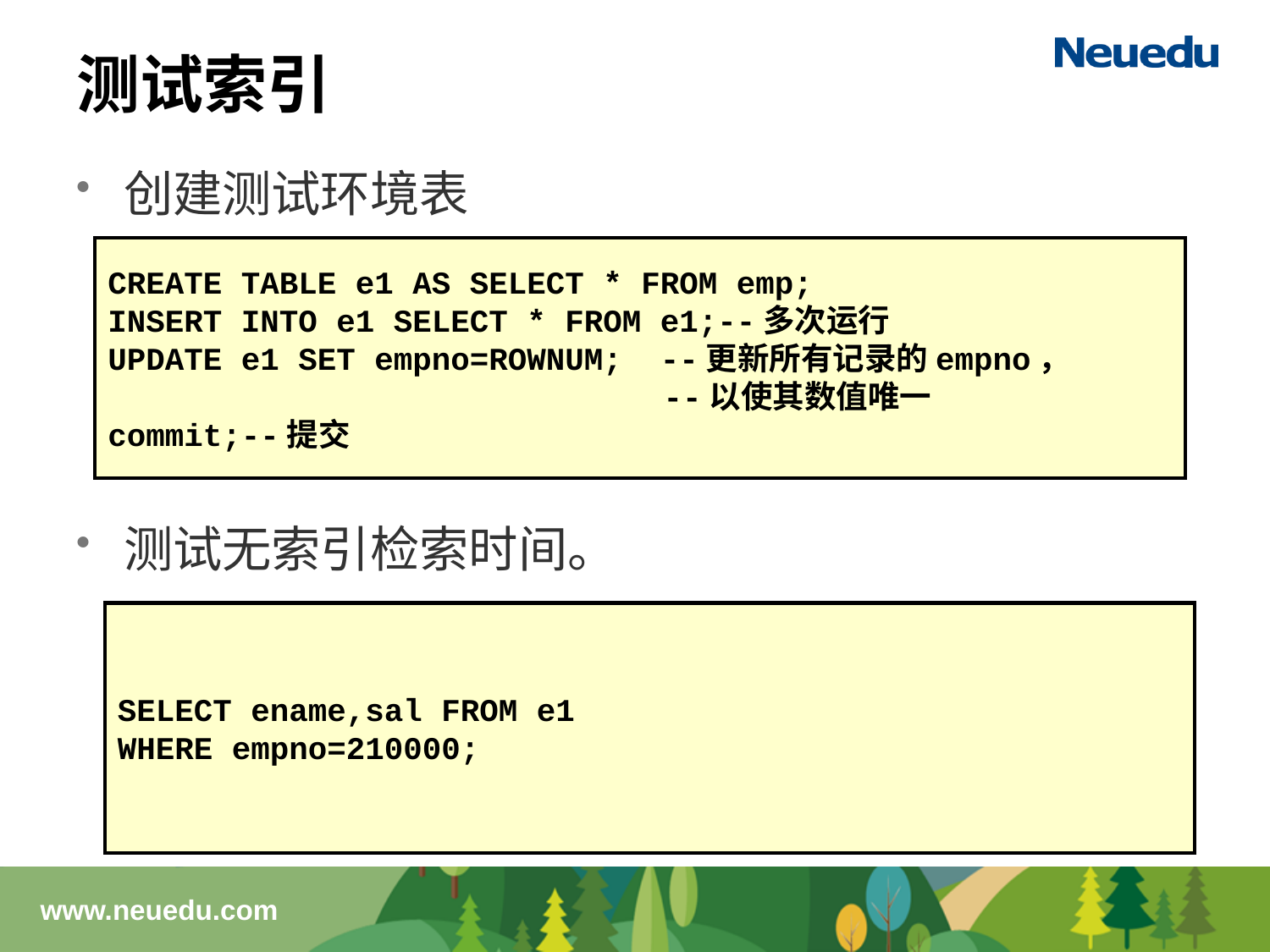

# 测试索引
创建测试环境表

测试无索引检索时间。
CREATE TABLE e1 AS SELECT * FROM emp;
INSERT INTO e1 SELECT * FROM e1;--多次运行
UPDATE e1 SET empno=ROWNUM;  --更新所有记录的empno，
					--以使其数值唯一
commit;--提交
SELECT ename,sal FROM e1
WHERE empno=210000;